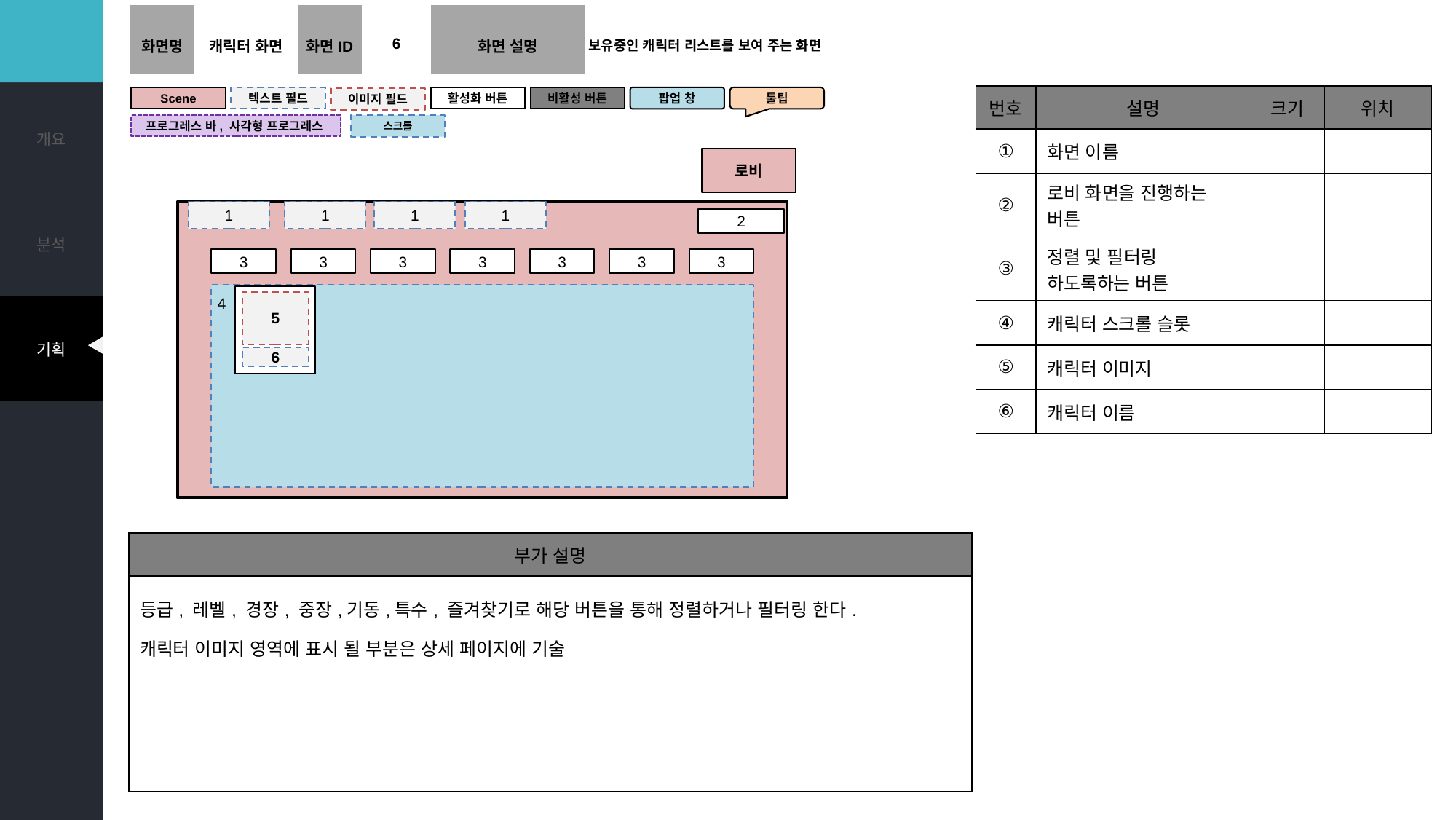

#
| 화면명 | 캐릭터 화면 | 화면ID | 6 | 화면 설명 | 보유중인 캐릭터 리스트를 보여 주는 화면 |
| --- | --- | --- | --- | --- | --- |
| 번호 | 설명 | 크기 | 위치 |
| --- | --- | --- | --- |
| ① | 화면 이름 |  |  |
| ② | 로비 화면을 진행하는 버튼 |  |  |
| ③ | 정렬 및 필터링 하도록하는 버튼 |  |  |
| ④ | 캐릭터 스크롤 슬롯 |  |  |
| ⑤ | 캐릭터 이미지 |  |  |
| ⑥ | 캐릭터 이름 |  |  |
Scene
텍스트 필드
팝업 창
활성화 버튼
비활성 버튼
툴팁
이미지 필드
프로그레스 바, 사각형 프로그레스
스크롤
로비

1
1
1
1
2
3
3
3
3
3
3
3

4
5
6
| 부가 설명 |
| --- |
| 등급, 레벨, 경장, 중장,기동,특수, 즐겨찾기로 해당 버튼을 통해 정렬하거나 필터링 한다. 캐릭터 이미지 영역에 표시 될 부분은 상세 페이지에 기술 |